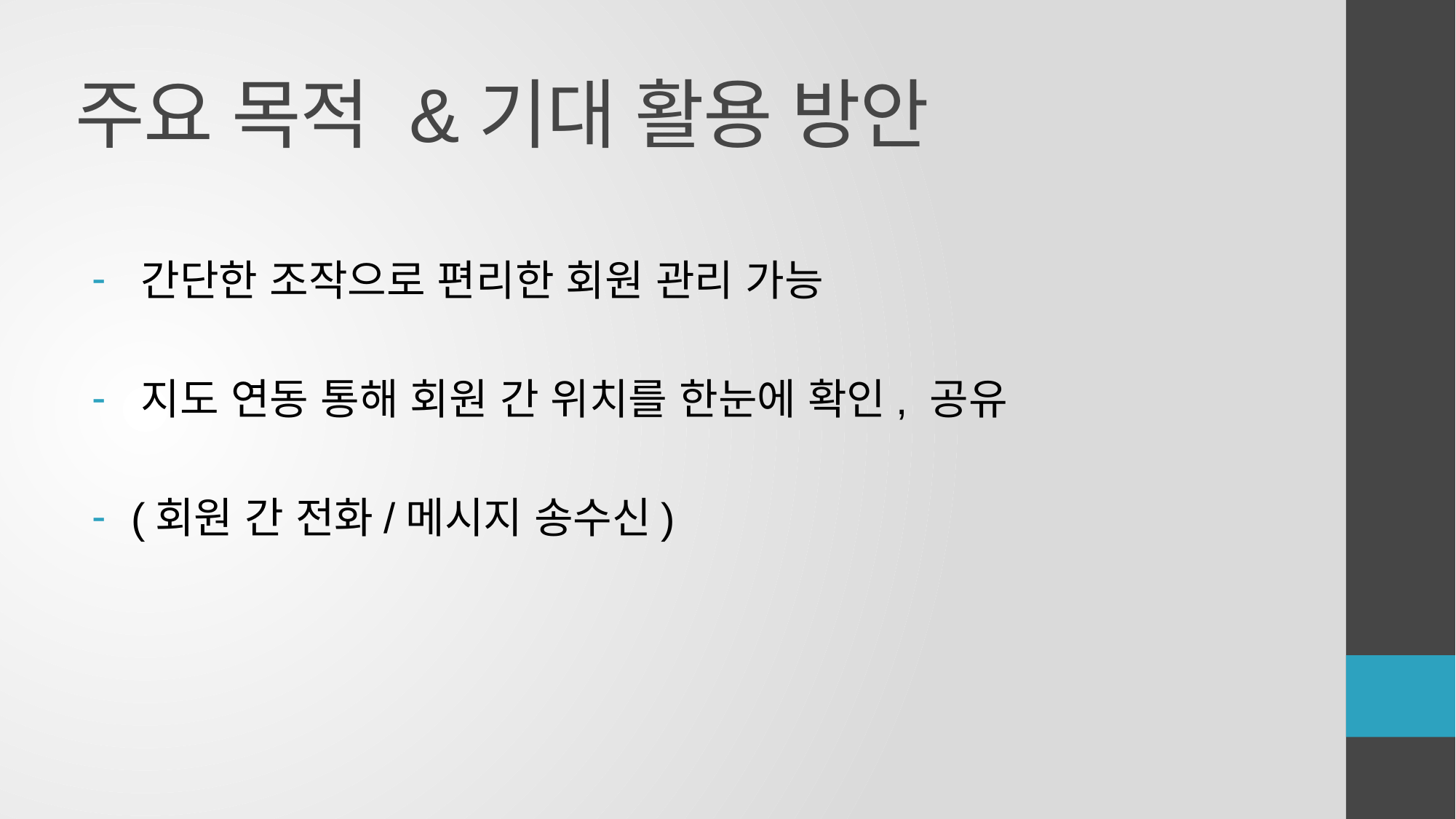

# 주요 목적 &기대 활용 방안

 간단한 조작으로 편리한 회원 관리 가능

 지도 연동 통해 회원 간 위치를 한눈에 확인, 공유

 (회원 간 전화/메시지 송수신)